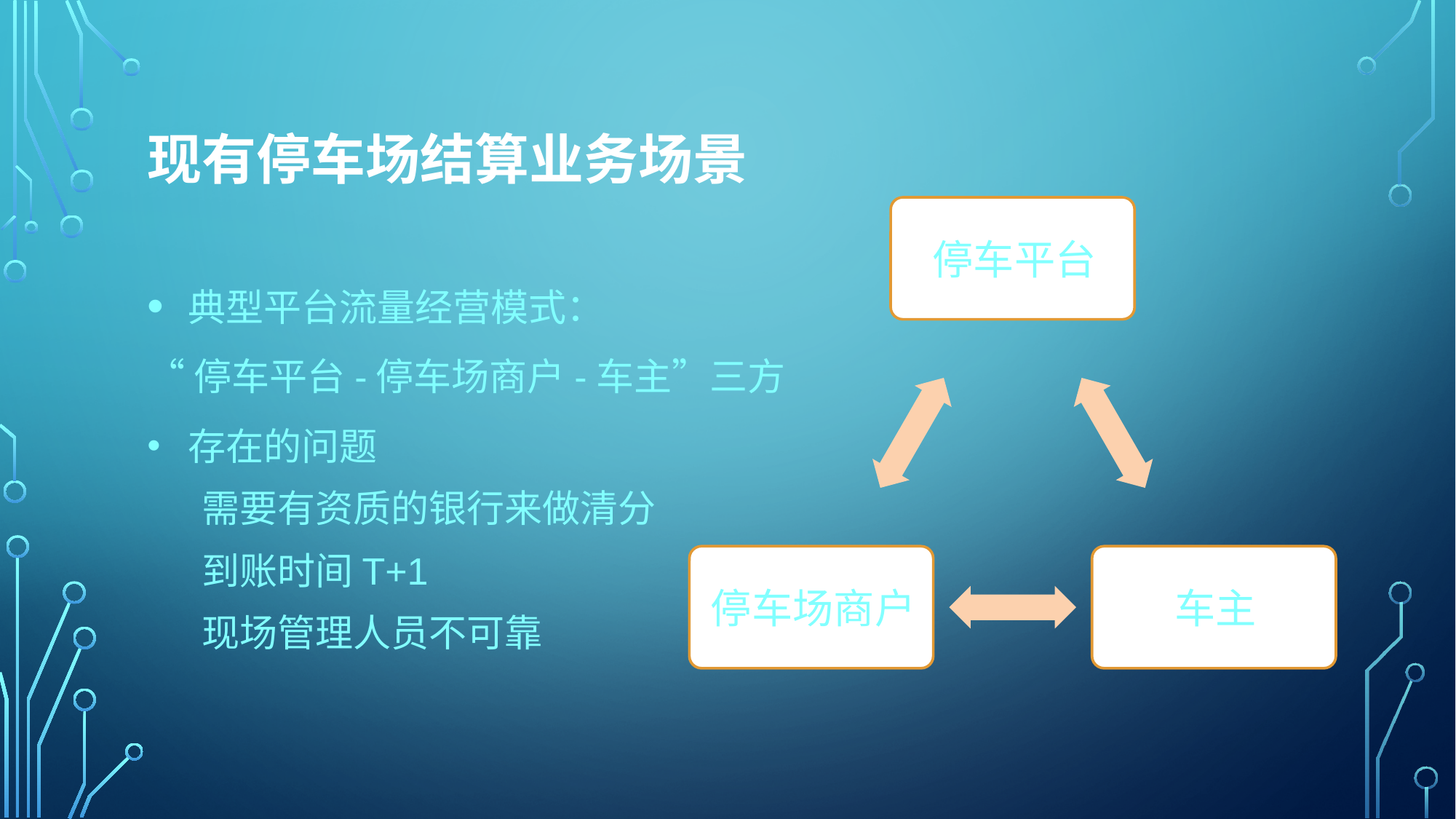

# 现有停车场结算业务场景
停车平台

车主

停车场商户

典型平台流量经营模式：
“停车平台-停车场商户-车主”三方
存在的问题
需要有资质的银行来做清分
到账时间T+1
现场管理人员不可靠